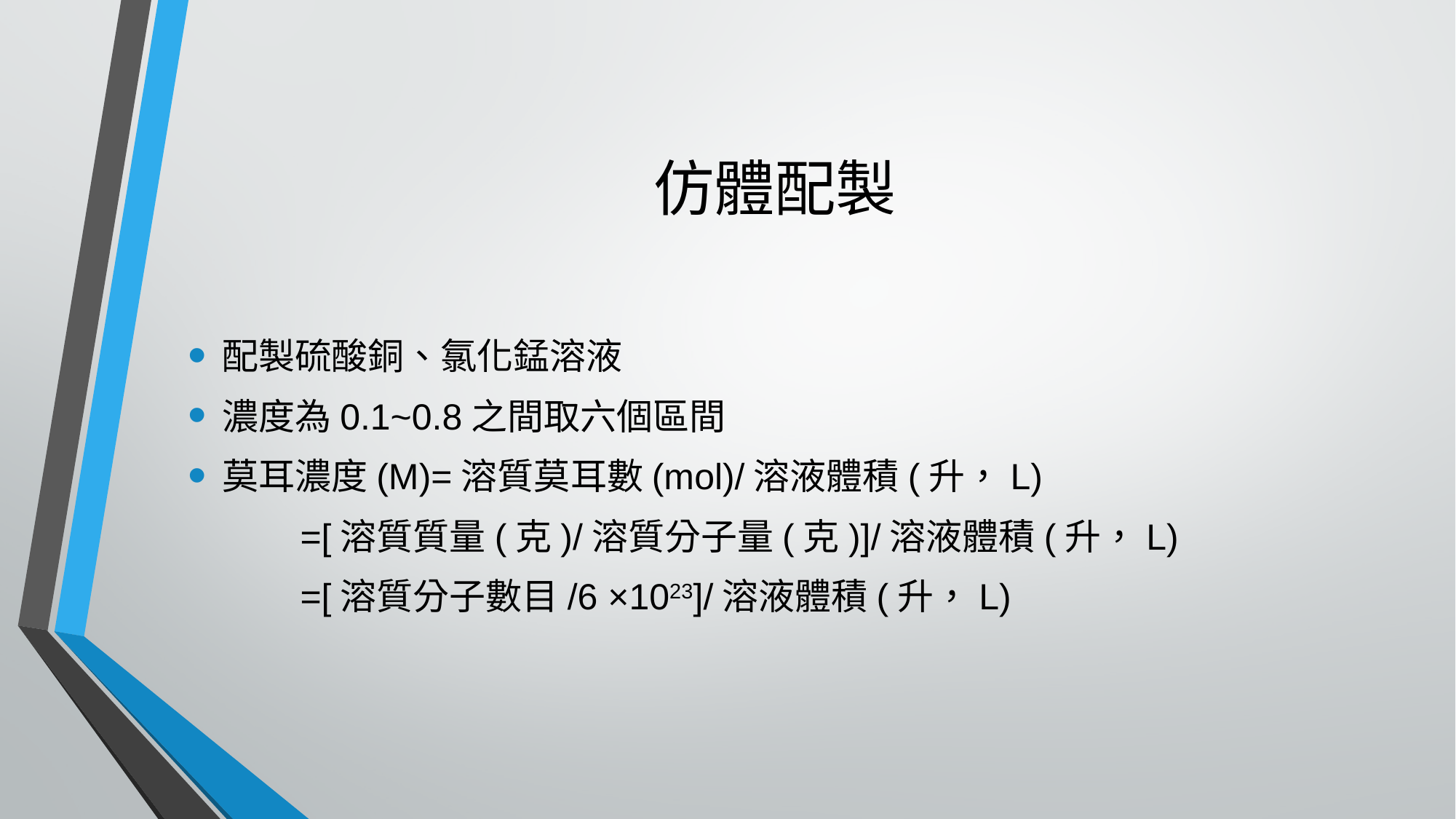

# 仿體配製
配製硫酸銅、氯化錳溶液
濃度為0.1~0.8之間取六個區間
莫耳濃度(M)=溶質莫耳數(mol)/溶液體積(升，L)
           =[溶質質量(克)/溶質分子量(克)]/溶液體積(升，L)
           =[溶質分子數目/6 ×1023]/溶液體積(升，L)